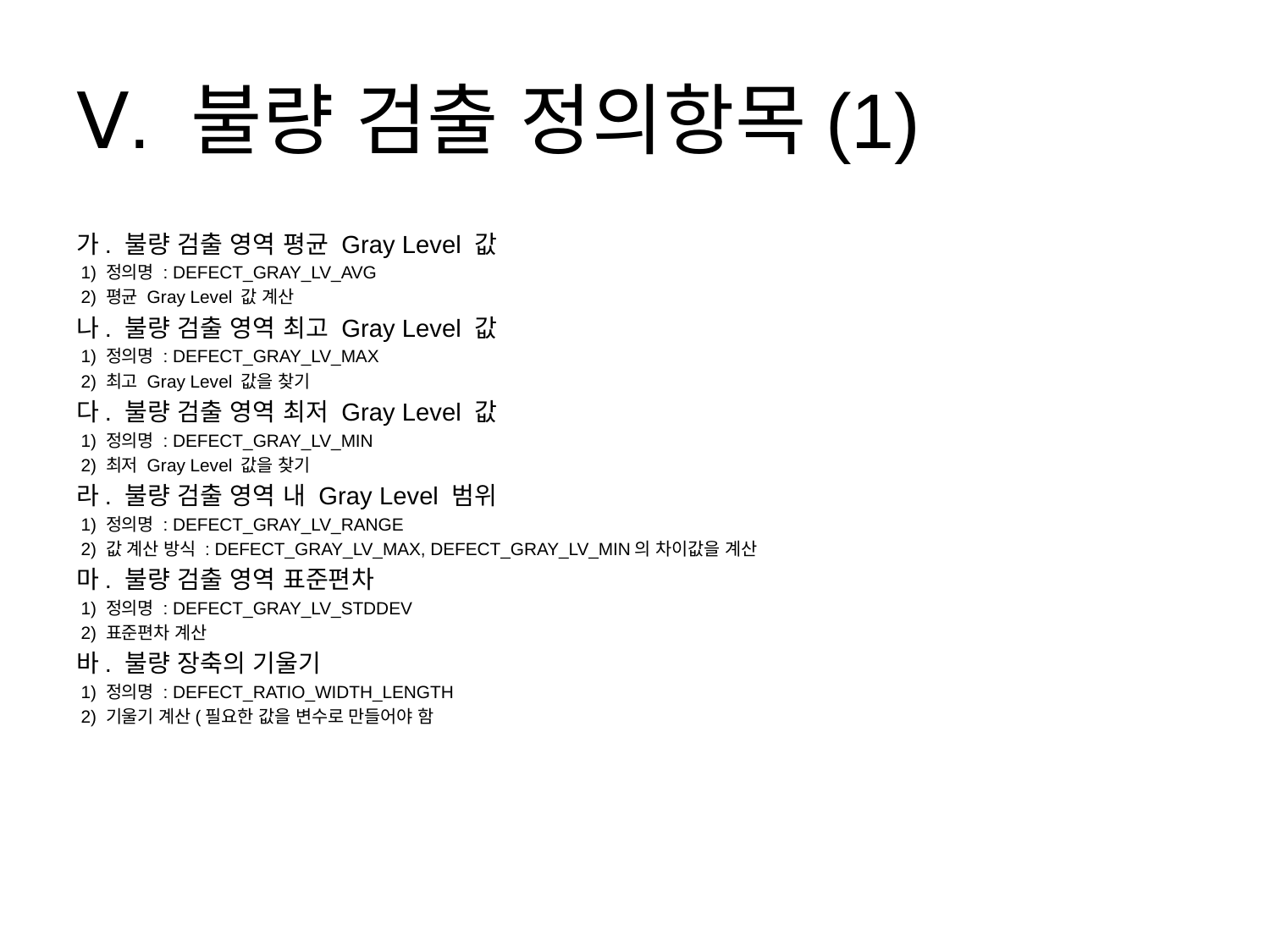

# Ⅴ. 불량 검출 정의항목(1)
가. 불량 검출 영역 평균 Gray Level 값
 1) 정의명 : DEFECT_GRAY_LV_AVG
 2) 평균 Gray Level 값 계산
나. 불량 검출 영역 최고 Gray Level 값
 1) 정의명 : DEFECT_GRAY_LV_MAX
 2) 최고 Gray Level 값을 찾기
다. 불량 검출 영역 최저 Gray Level 값
 1) 정의명 : DEFECT_GRAY_LV_MIN
 2) 최저 Gray Level 값을 찾기
라. 불량 검출 영역 내 Gray Level 범위
 1) 정의명 : DEFECT_GRAY_LV_RANGE
 2) 값 계산 방식 : DEFECT_GRAY_LV_MAX, DEFECT_GRAY_LV_MIN의 차이값을 계산
마. 불량 검출 영역 표준편차
 1) 정의명 : DEFECT_GRAY_LV_STDDEV
 2) 표준편차 계산
바. 불량 장축의 기울기
 1) 정의명 : DEFECT_RATIO_WIDTH_LENGTH
 2) 기울기 계산(필요한 값을 변수로 만들어야 함